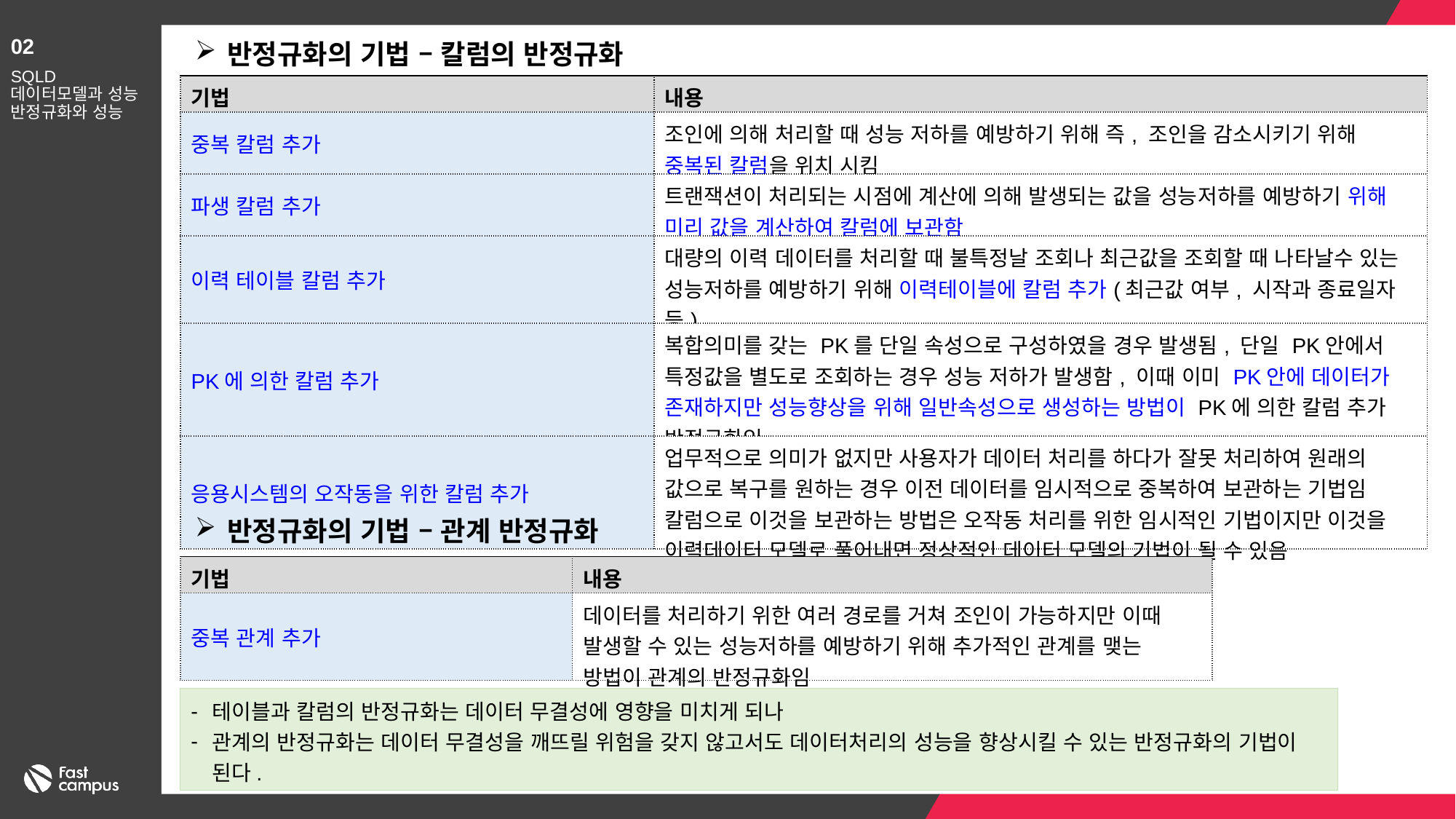

02
반정규화의 기법 – 칼럼의 반정규화
SQLD
데이터모델과 성능
반정규화와 성능

| 기법 | 내용 |
| --- | --- |
| 중복 칼럼 추가 | 조인에 의해 처리할 때 성능 저하를 예방하기 위해 즉, 조인을 감소시키기 위해 중복된 칼럼을 위치 시킴 |
| 파생 칼럼 추가 | 트랜잭션이 처리되는 시점에 계산에 의해 발생되는 값을 성능저하를 예방하기 위해 미리 값을 계산하여 칼럼에 보관함 |
| 이력 테이블 칼럼 추가 | 대량의 이력 데이터를 처리할 때 불특정날 조회나 최근값을 조회할 때 나타날수 있는 성능저하를 예방하기 위해 이력테이블에 칼럼 추가(최근값 여부, 시작과 종료일자 등) |
| PK에 의한 칼럼 추가 | 복합의미를 갖는 PK를 단일 속성으로 구성하였을 경우 발생됨, 단일 PK안에서 특정값을 별도로 조회하는 경우 성능 저하가 발생함, 이때 이미 PK안에 데이터가 존재하지만 성능향상을 위해 일반속성으로 생성하는 방법이 PK에 의한 칼럼 추가 반정규화임 |
| 응용시스템의 오작동을 위한 칼럼 추가 | 업무적으로 의미가 없지만 사용자가 데이터 처리를 하다가 잘못 처리하여 원래의 값으로 복구를 원하는 경우 이전 데이터를 임시적으로 중복하여 보관하는 기법임 칼럼으로 이것을 보관하는 방법은 오작동 처리를 위한 임시적인 기법이지만 이것을 이력데이터 모델로 풀어내면 정상적인 데이터 모델의 기법이 될 수 있음 |
반정규화의 기법 – 관계 반정규화
| 기법 | 내용 |
| --- | --- |
| 중복 관계 추가 | 데이터를 처리하기 위한 여러 경로를 거쳐 조인이 가능하지만 이때 발생할 수 있는 성능저하를 예방하기 위해 추가적인 관계를 맺는 방법이 관계의 반정규화임 |
테이블과 칼럼의 반정규화는 데이터 무결성에 영향을 미치게 되나
관계의 반정규화는 데이터 무결성을 깨뜨릴 위험을 갖지 않고서도 데이터처리의 성능을 향상시킬 수 있는 반정규화의 기법이 된다.